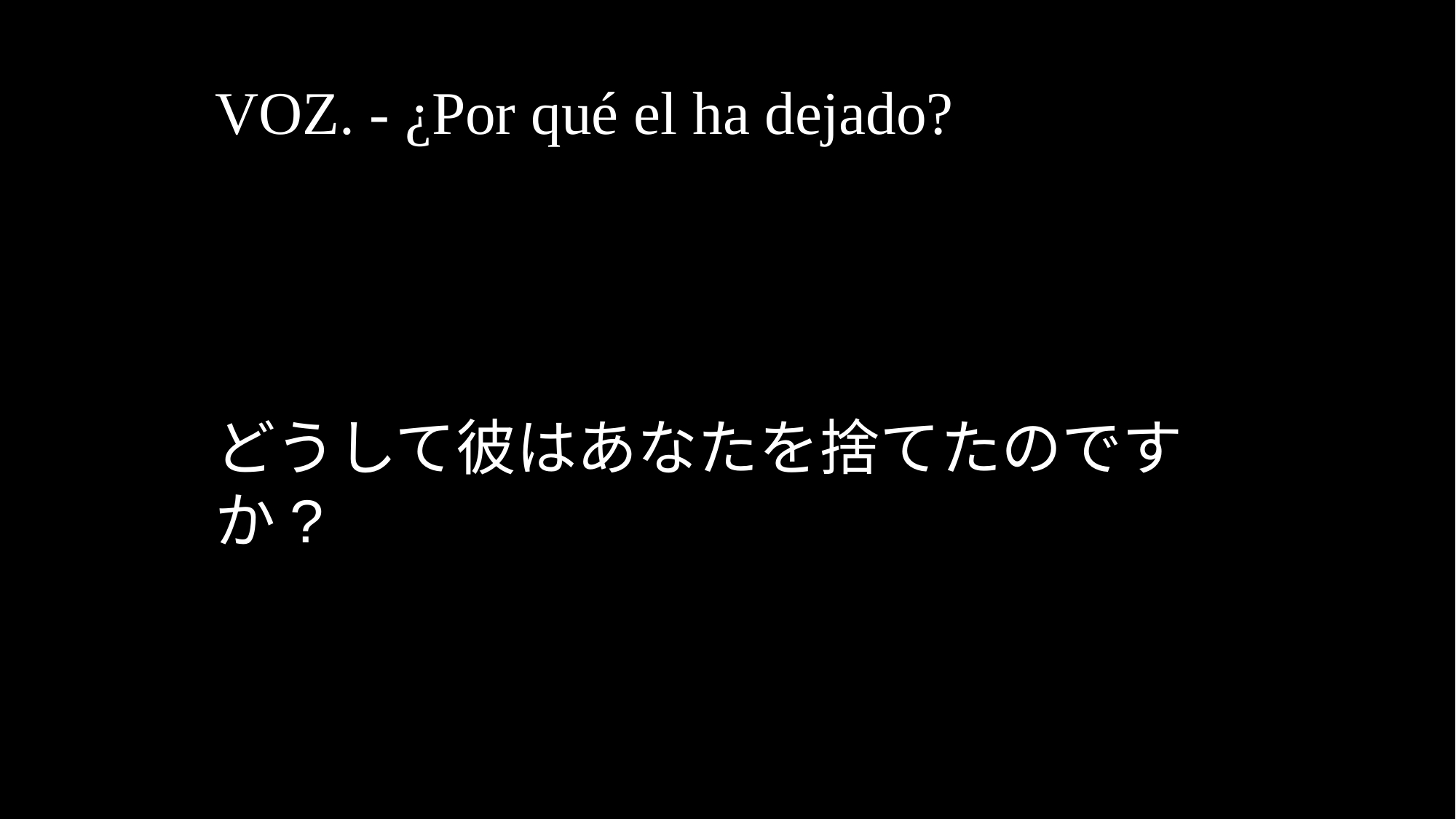

VOZ. - ¿Por qué el ha dejado?

どうして彼はあなたを捨てたのですか?